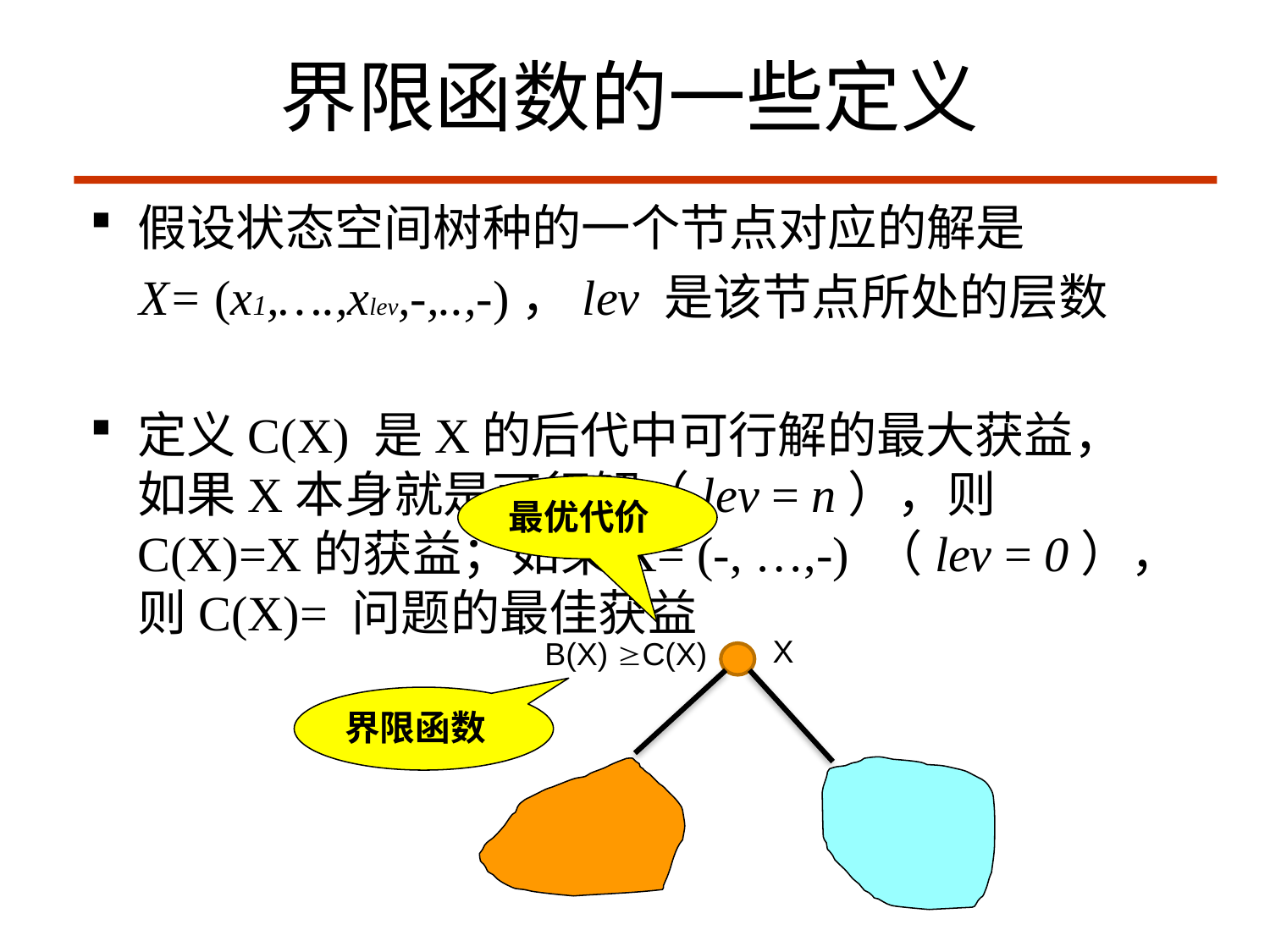

# 界限函数的一些定义
假设状态空间树种的一个节点对应的解是
    X= (x1,….,xlev,-,..,-)，lev 是该节点所处的层数

定义C(X) 是X的后代中可行解的最大获益，如果X本身就是可行解（lev = n），则C(X)=X的获益；如果X= (-, …,-) （lev = 0），则C(X)= 问题的最佳获益
最优代价
X
B(X) ≥C(X)

界限函数